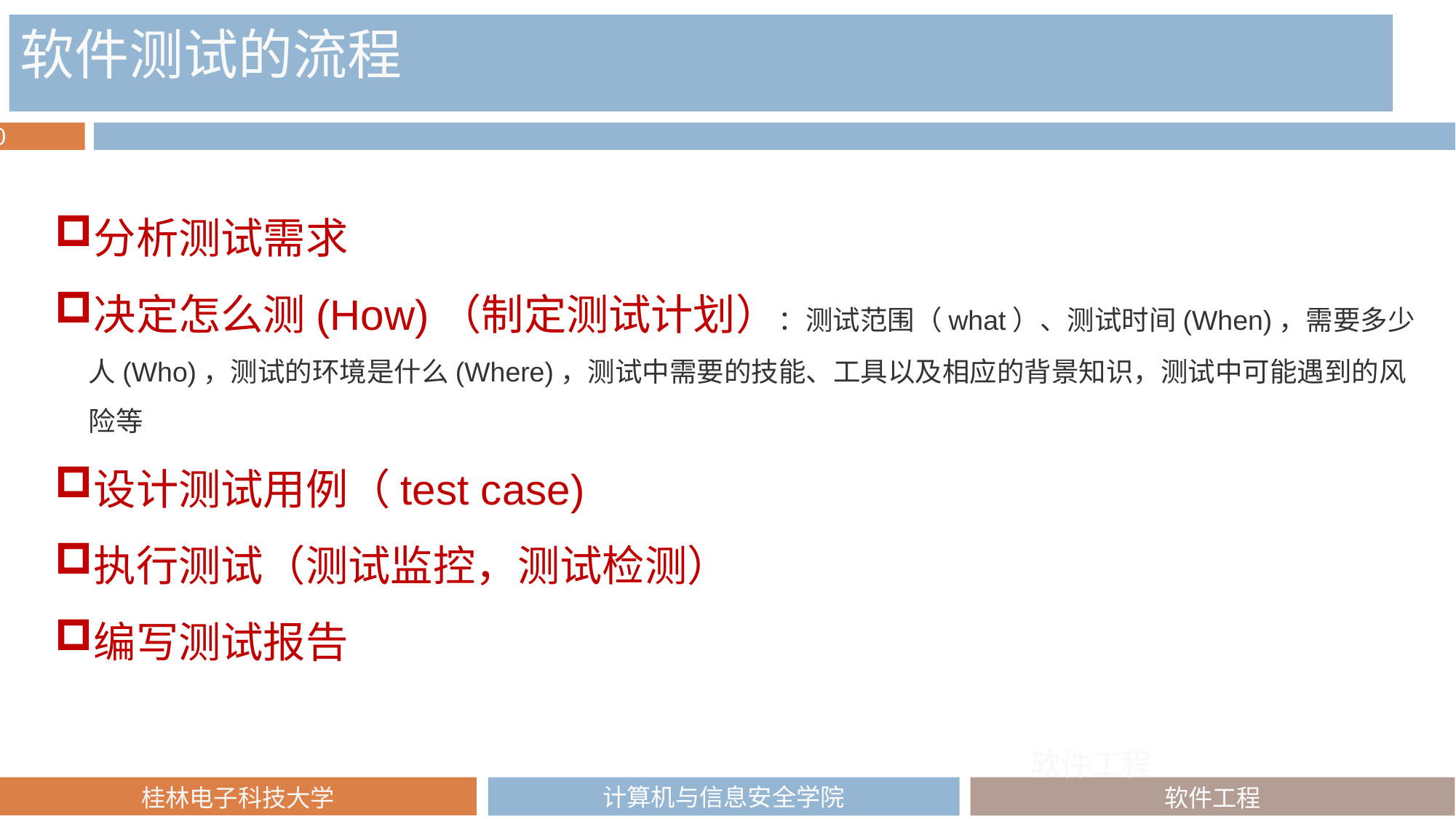

软件测试的流程

分析测试需求
决定怎么测(How)（制定测试计划）：测试范围（what）、测试时间(When)，需要多少人(Who)，测试的环境是什么(Where)，测试中需要的技能、工具以及相应的背景知识，测试中可能遇到的风险等
设计测试用例（test case)
执行测试（测试监控，测试检测）
编写测试报告
软件工程